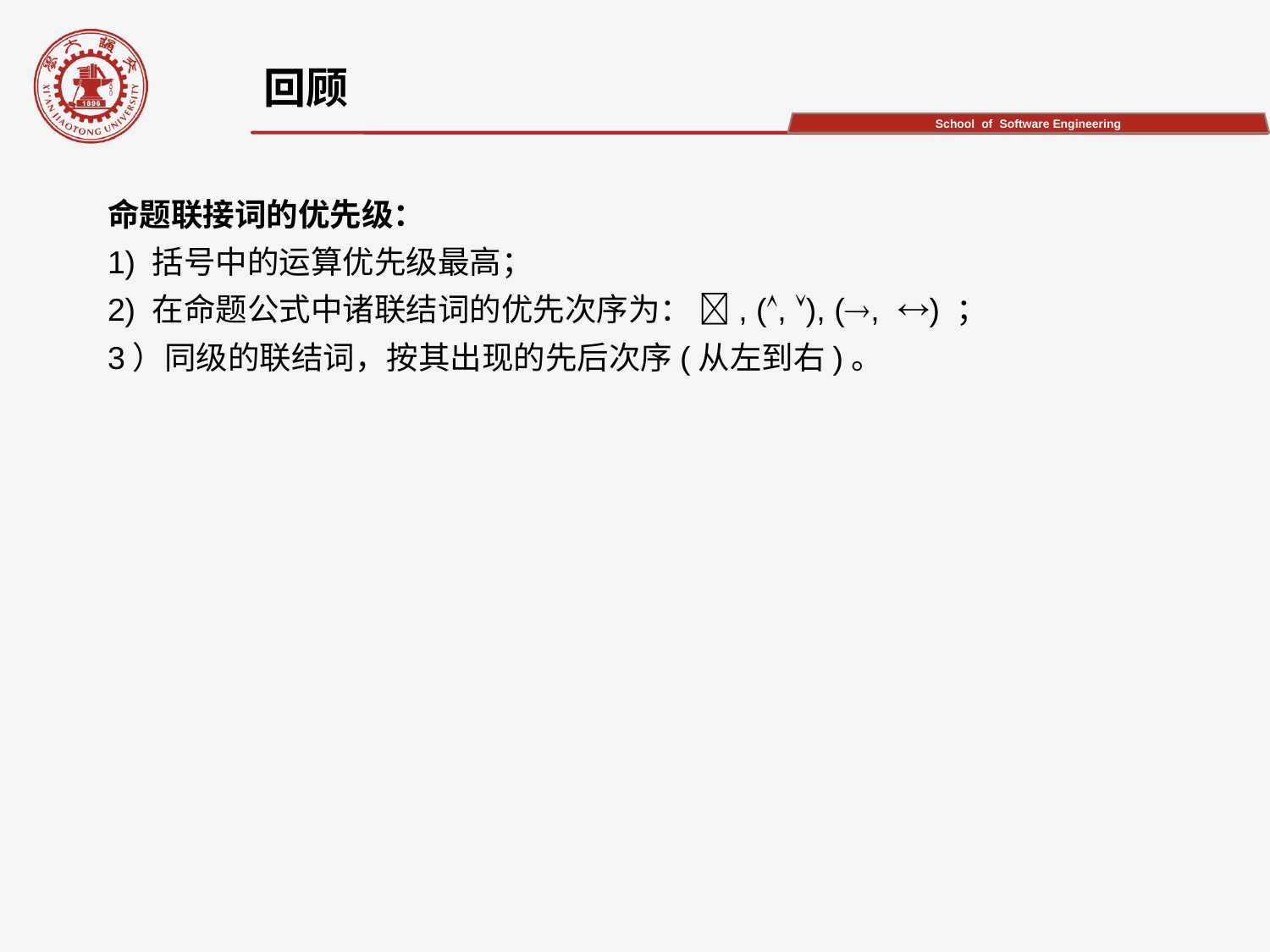

回顾
命题联接词的优先级：
1) 括号中的运算优先级最高；
2) 在命题公式中诸联结词的优先次序为： ¬, (∧, ∨), (→,  ↔) ；
3）同级的联结词，按其出现的先后次序(从左到右)。